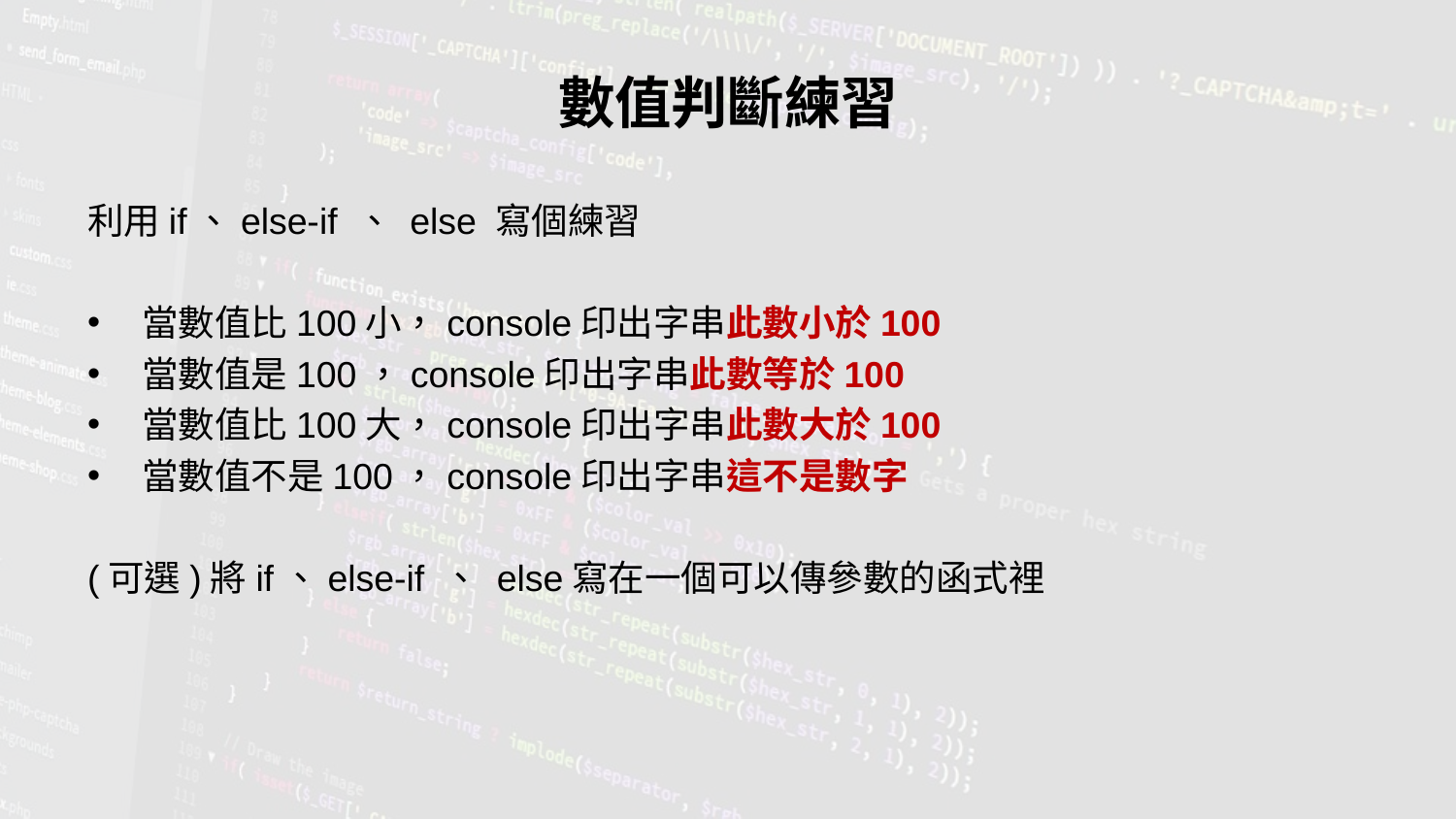

# 數值判斷練習
利用if、else-if 、 else 寫個練習

當數值比100小，console印出字串此數小於100
當數值是100，console印出字串此數等於100
當數值比100大，console印出字串此數大於100
當數值不是100，console印出字串這不是數字

(可選)將if、else-if 、 else寫在一個可以傳參數的函式裡